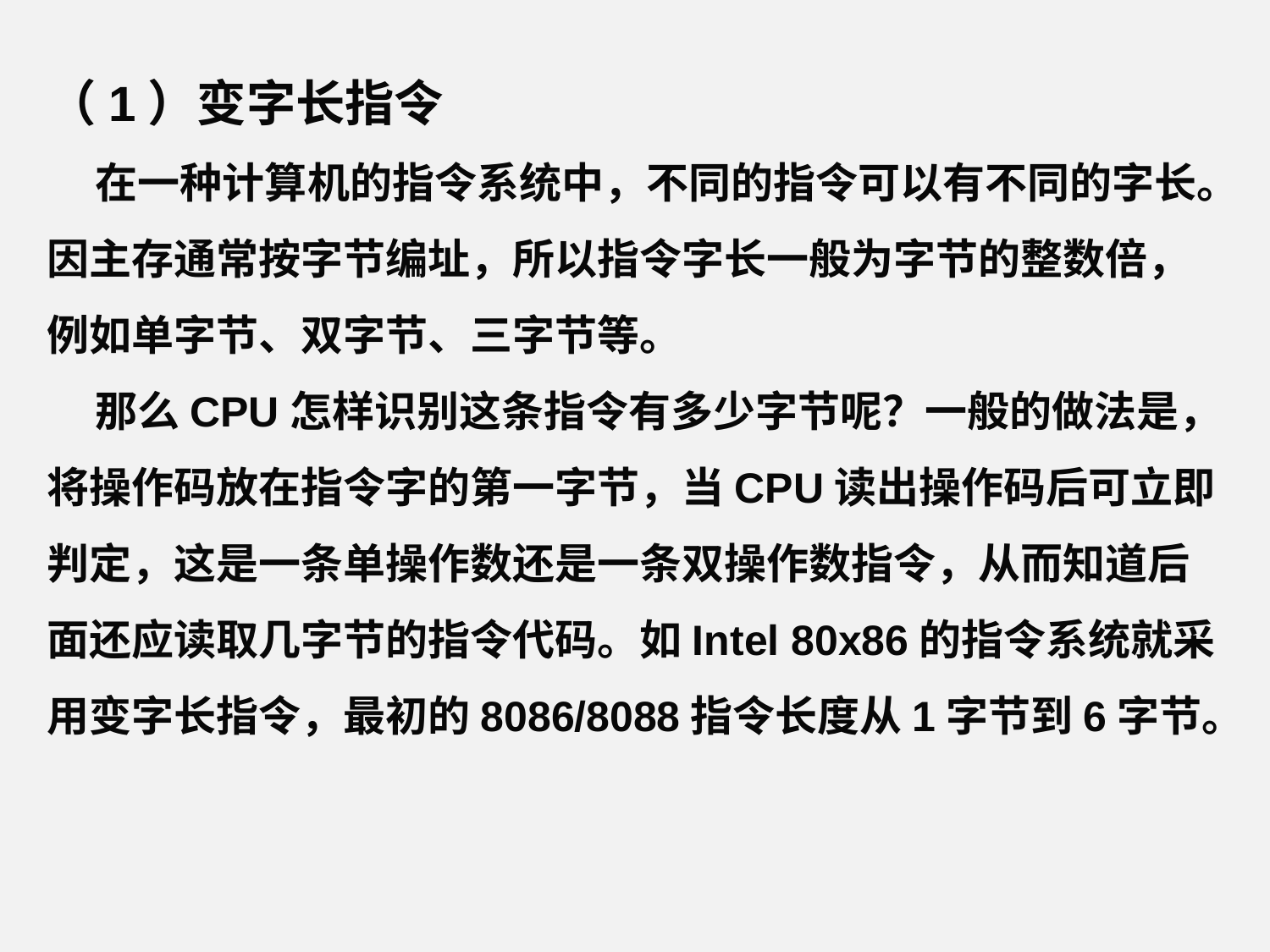

（1）变字长指令
    在一种计算机的指令系统中，不同的指令可以有不同的字长。因主存通常按字节编址，所以指令字长一般为字节的整数倍，例如单字节、双字节、三字节等。
    那么CPU怎样识别这条指令有多少字节呢？一般的做法是，将操作码放在指令字的第一字节，当CPU读出操作码后可立即判定，这是一条单操作数还是一条双操作数指令，从而知道后面还应读取几字节的指令代码。如Intel 80x86的指令系统就采用变字长指令，最初的8086/8088指令长度从1字节到6字节。